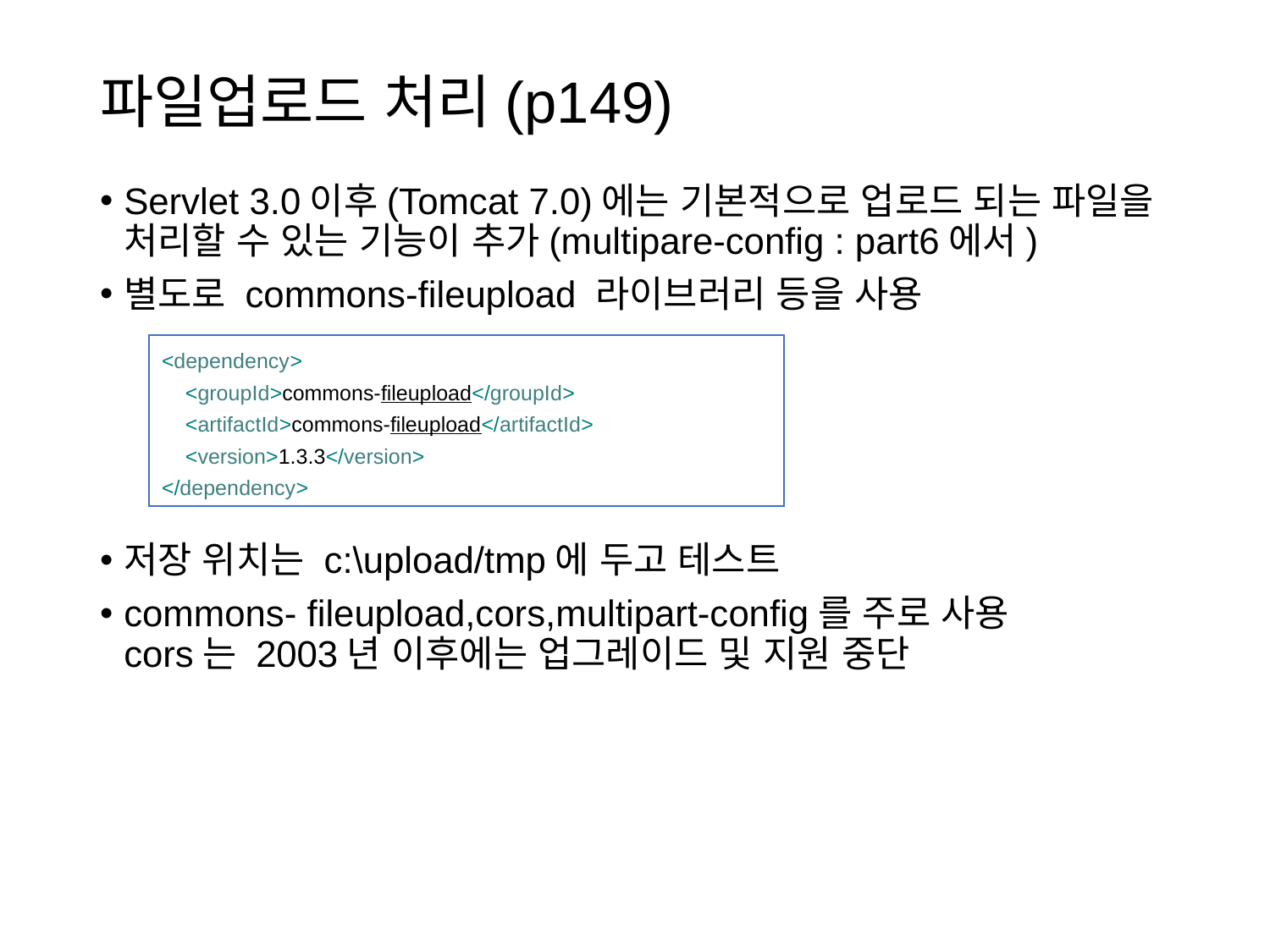

# 파일업로드 처리(p149)
Servlet 3.0이후(Tomcat 7.0)에는 기본적으로 업로드 되는 파일을 처리할 수 있는 기능이 추가(multipare-config : part6에서)
별도로 commons-fileupload 라이브러리 등을 사용

저장 위치는 c:\upload/tmp에 두고 테스트
commons- fileupload,cors,multipart-config를 주로 사용
cors는 2003년 이후에는 업그레이드 및 지원 중단
<dependency>
    <groupId>commons-fileupload</groupId>
    <artifactId>commons-fileupload</artifactId>
    <version>1.3.3</version>
</dependency>